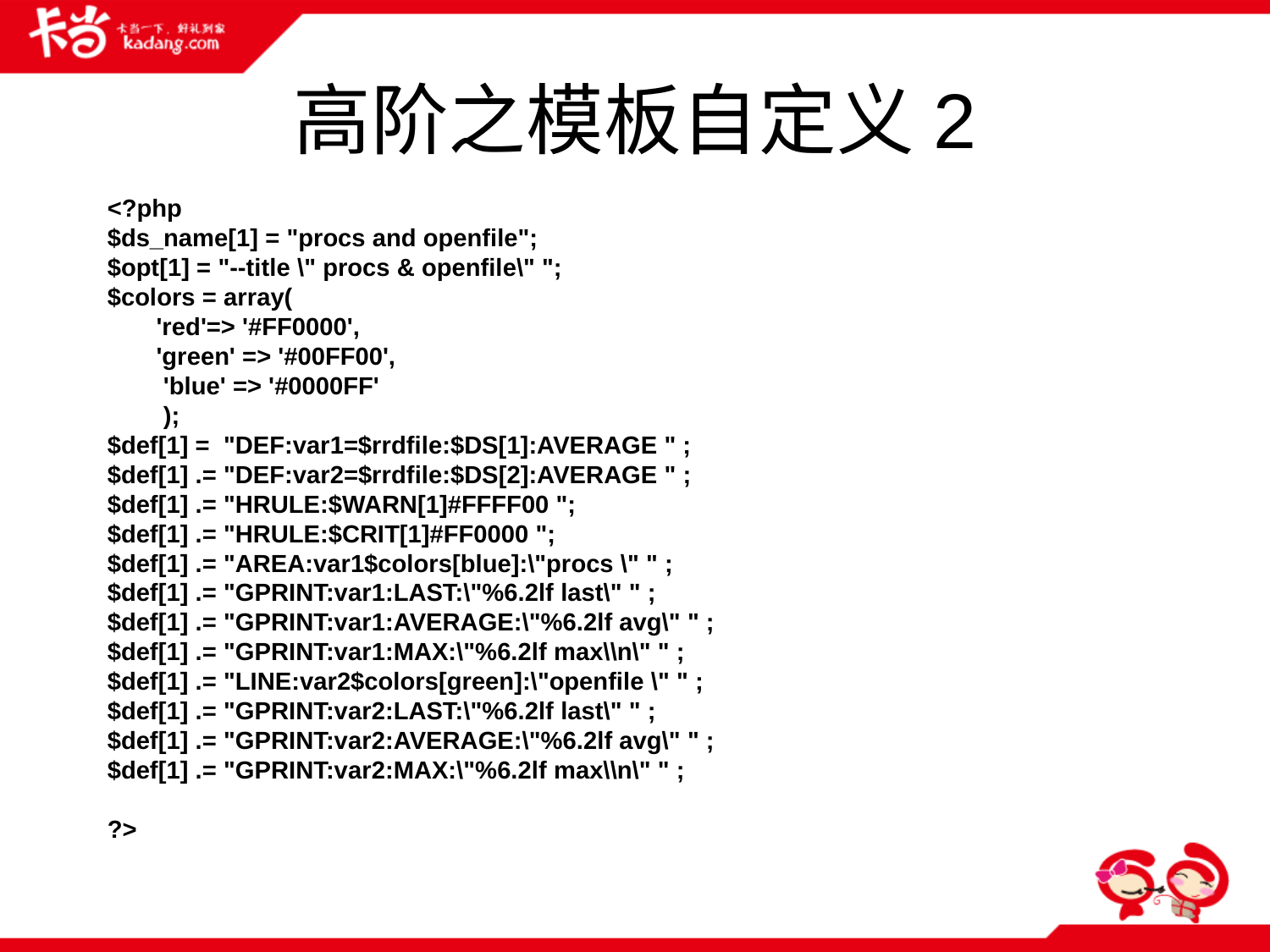

# 高阶之模板自定义2
<?php
$ds_name[1] = "procs and openfile";
$opt[1] = "--title \" procs & openfile\" ";
$colors = array(
       'red'=> '#FF0000',
       'green' => '#00FF00',
        'blue' => '#0000FF'
        );
$def[1] =  "DEF:var1=$rrdfile:$DS[1]:AVERAGE " ;
$def[1] .= "DEF:var2=$rrdfile:$DS[2]:AVERAGE " ;
$def[1] .= "HRULE:$WARN[1]#FFFF00 ";
$def[1] .= "HRULE:$CRIT[1]#FF0000 ";
$def[1] .= "AREA:var1$colors[blue]:\"procs \" " ;
$def[1] .= "GPRINT:var1:LAST:\"%6.2lf last\" " ;
$def[1] .= "GPRINT:var1:AVERAGE:\"%6.2lf avg\" " ;
$def[1] .= "GPRINT:var1:MAX:\"%6.2lf max\\n\" " ;
$def[1] .= "LINE:var2$colors[green]:\"openfile \" " ;
$def[1] .= "GPRINT:var2:LAST:\"%6.2lf last\" " ;
$def[1] .= "GPRINT:var2:AVERAGE:\"%6.2lf avg\" " ;
$def[1] .= "GPRINT:var2:MAX:\"%6.2lf max\\n\" " ;

?>